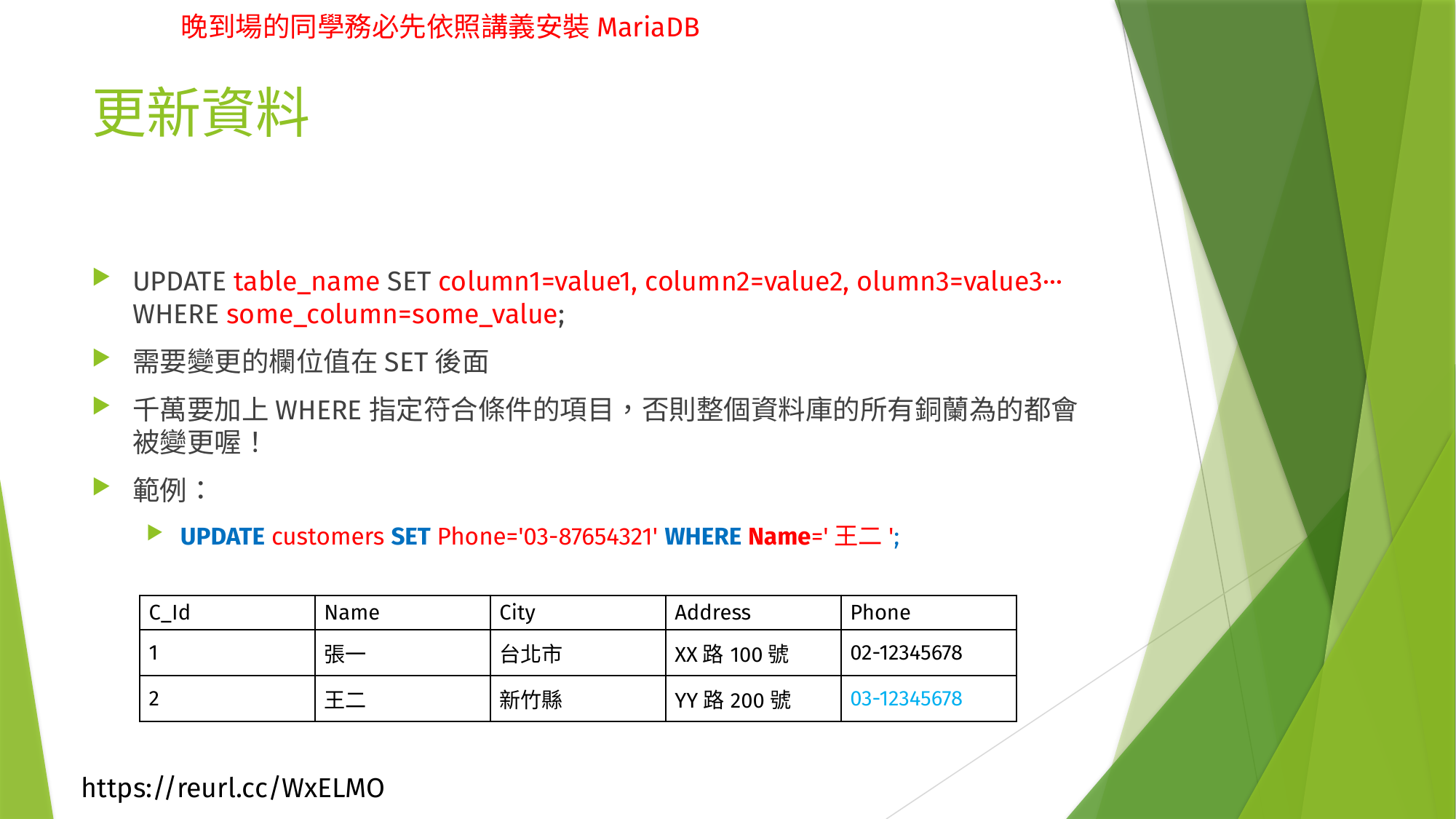

# 更新資料
UPDATE table_name SET column1=value1, column2=value2, olumn3=value3··· WHERE some_column=some_value;
需要變更的欄位值在SET後面
千萬要加上WHERE指定符合條件的項目，否則整個資料庫的所有銅蘭為的都會被變更喔！
範例：
UPDATE customers SET Phone='03-87654321' WHERE Name='王二';
| C\_Id | Name | City | Address | Phone |
| --- | --- | --- | --- | --- |
| 1 | 張一 | 台北市 | XX路100號 | 02-12345678 |
| 2 | 王二 | 新竹縣 | YY路200號 | 03-12345678 |